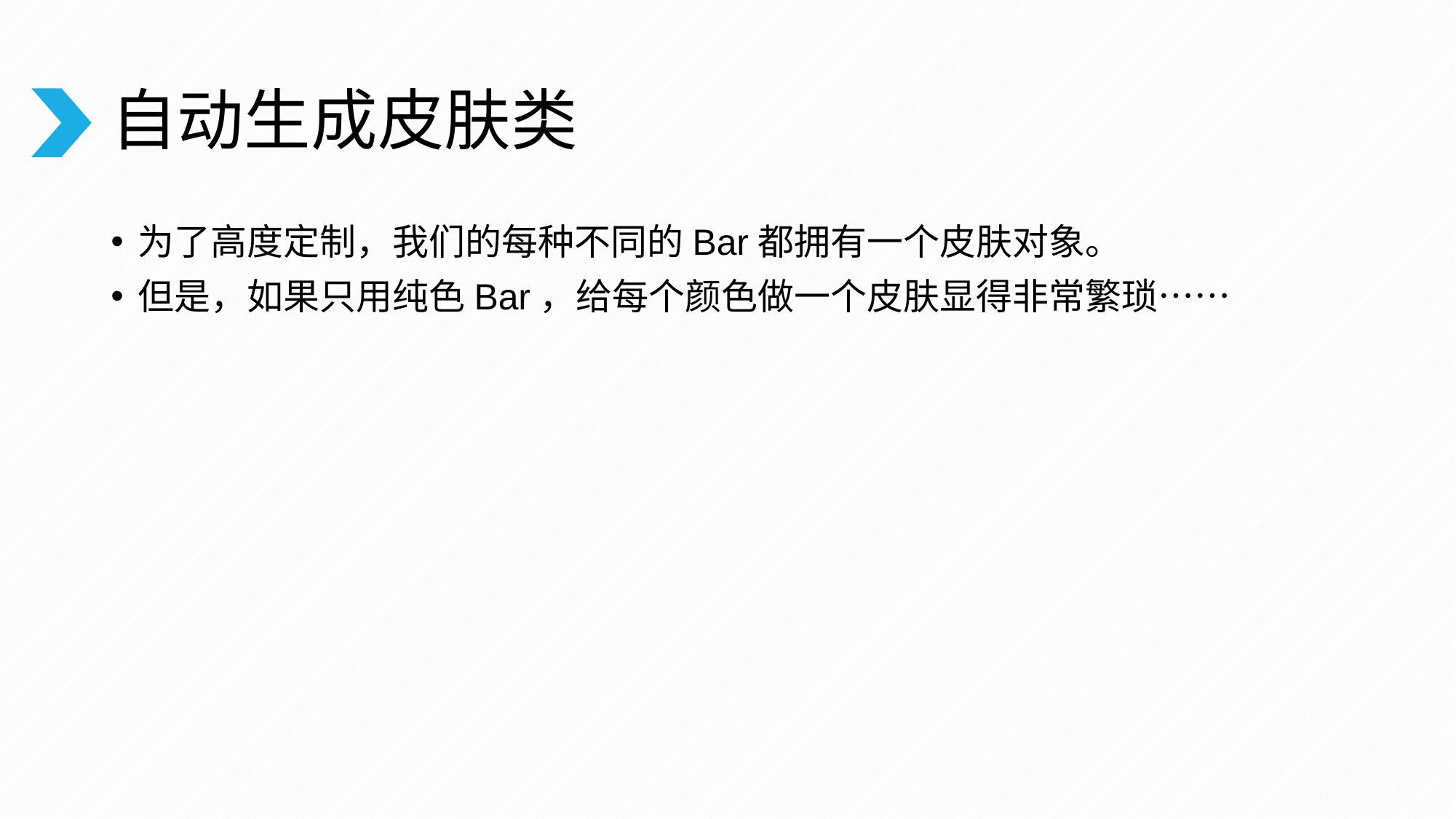

# 自动生成皮肤类
为了高度定制，我们的每种不同的Bar都拥有一个皮肤对象。
但是，如果只用纯色Bar，给每个颜色做一个皮肤显得非常繁琐……